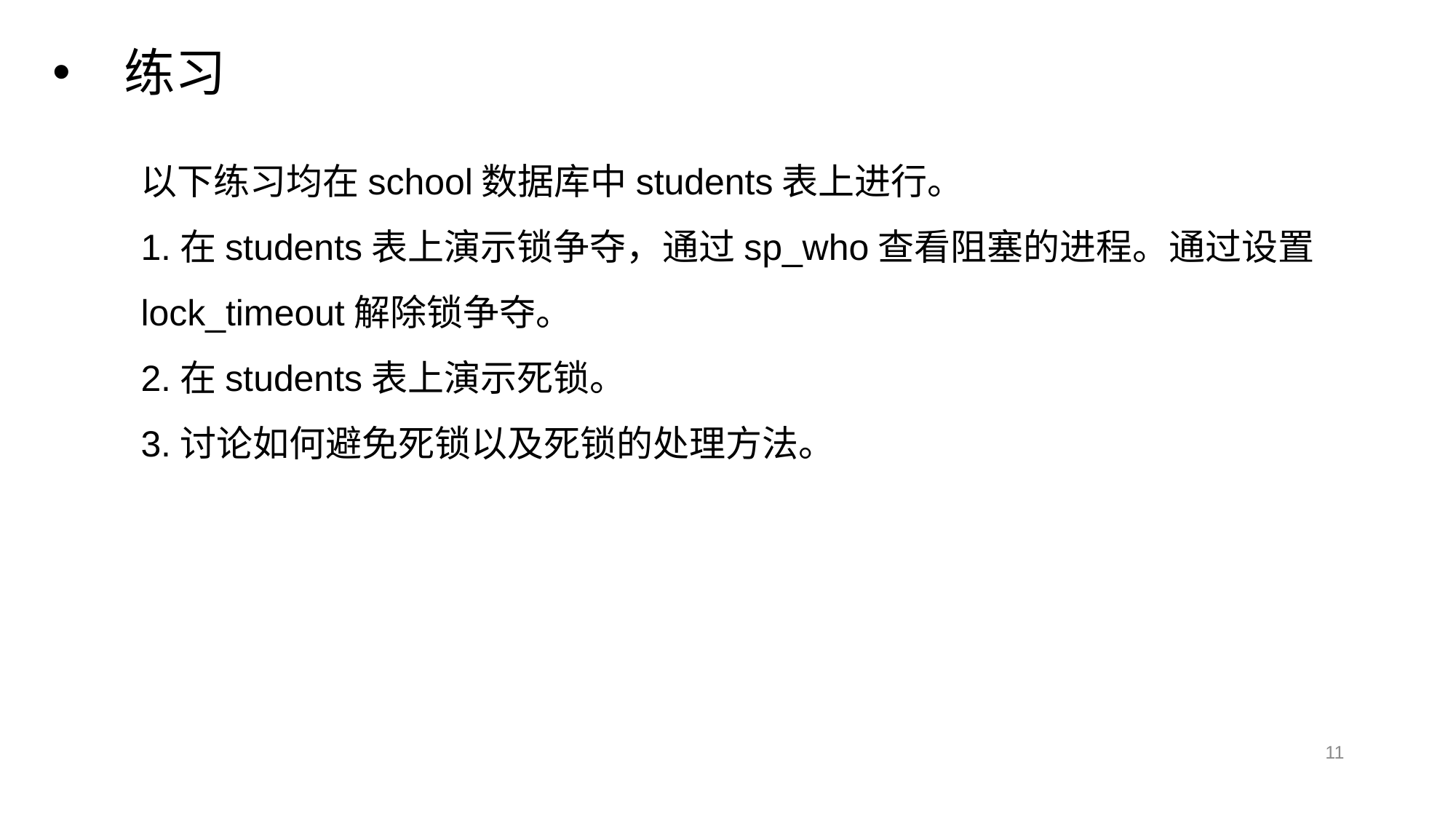

# 练习
以下练习均在school数据库中students表上进行。
1.在students表上演示锁争夺，通过sp_who查看阻塞的进程。通过设置lock_timeout解除锁争夺。
2.在students表上演示死锁。
3.讨论如何避免死锁以及死锁的处理方法。
11